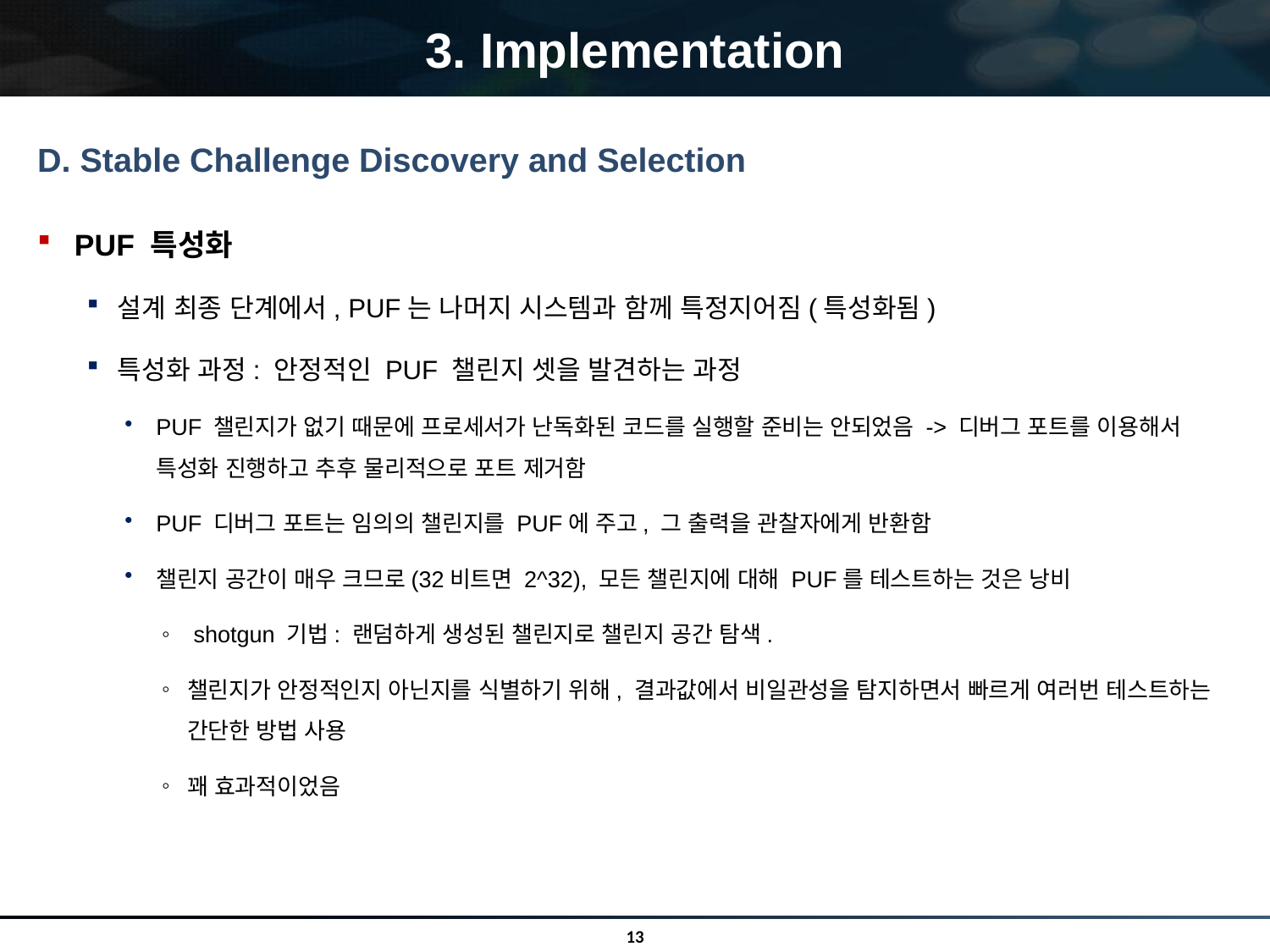

# 3. Implementation
D. Stable Challenge Discovery and Selection
PUF 특성화
설계 최종 단계에서, PUF는 나머지 시스템과 함께 특정지어짐(특성화됨)
특성화 과정: 안정적인 PUF 챌린지 셋을 발견하는 과정
PUF 챌린지가 없기 때문에 프로세서가 난독화된 코드를 실행할 준비는 안되었음 -> 디버그 포트를 이용해서 특성화 진행하고 추후 물리적으로 포트 제거함
PUF 디버그 포트는 임의의 챌린지를 PUF에 주고, 그 출력을 관찰자에게 반환함
챌린지 공간이 매우 크므로(32비트면 2^32), 모든 챌린지에 대해 PUF를 테스트하는 것은 낭비
 shotgun 기법: 랜덤하게 생성된 챌린지로 챌린지 공간 탐색.
챌린지가 안정적인지 아닌지를 식별하기 위해, 결과값에서 비일관성을 탐지하면서 빠르게 여러번 테스트하는 간단한 방법 사용
꽤 효과적이었음